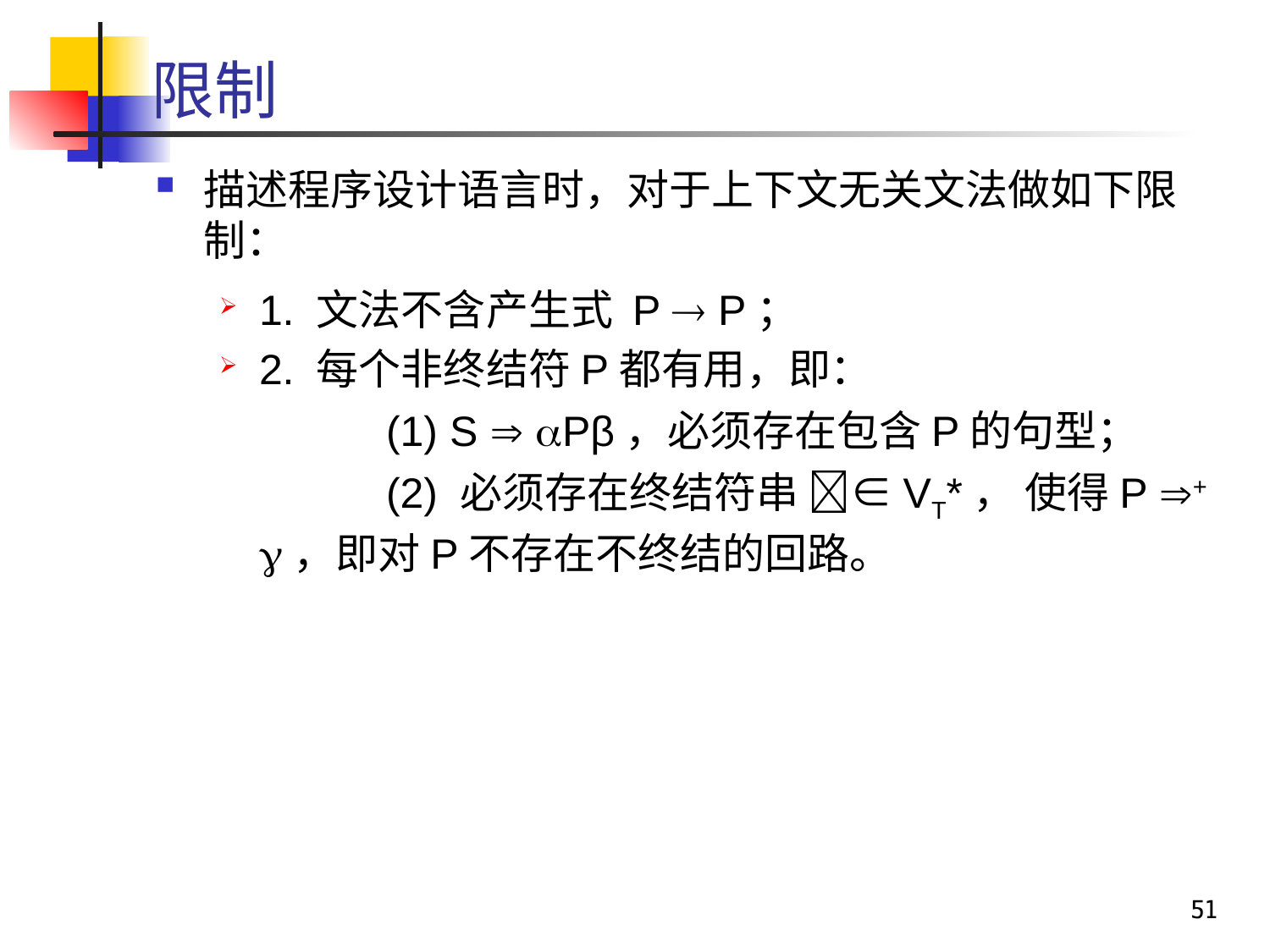

# 限制
描述程序设计语言时，对于上下文无关文法做如下限制：
1. 文法不含产生式 P → P；
2. 每个非终结符P都有用，即：
		(1) S ⇒ αPβ，必须存在包含P的句型；
		(2) 必须存在终结符串 γ∈VT*， 使得P ⇒+ γ，即对P不存在不终结的回路。

51